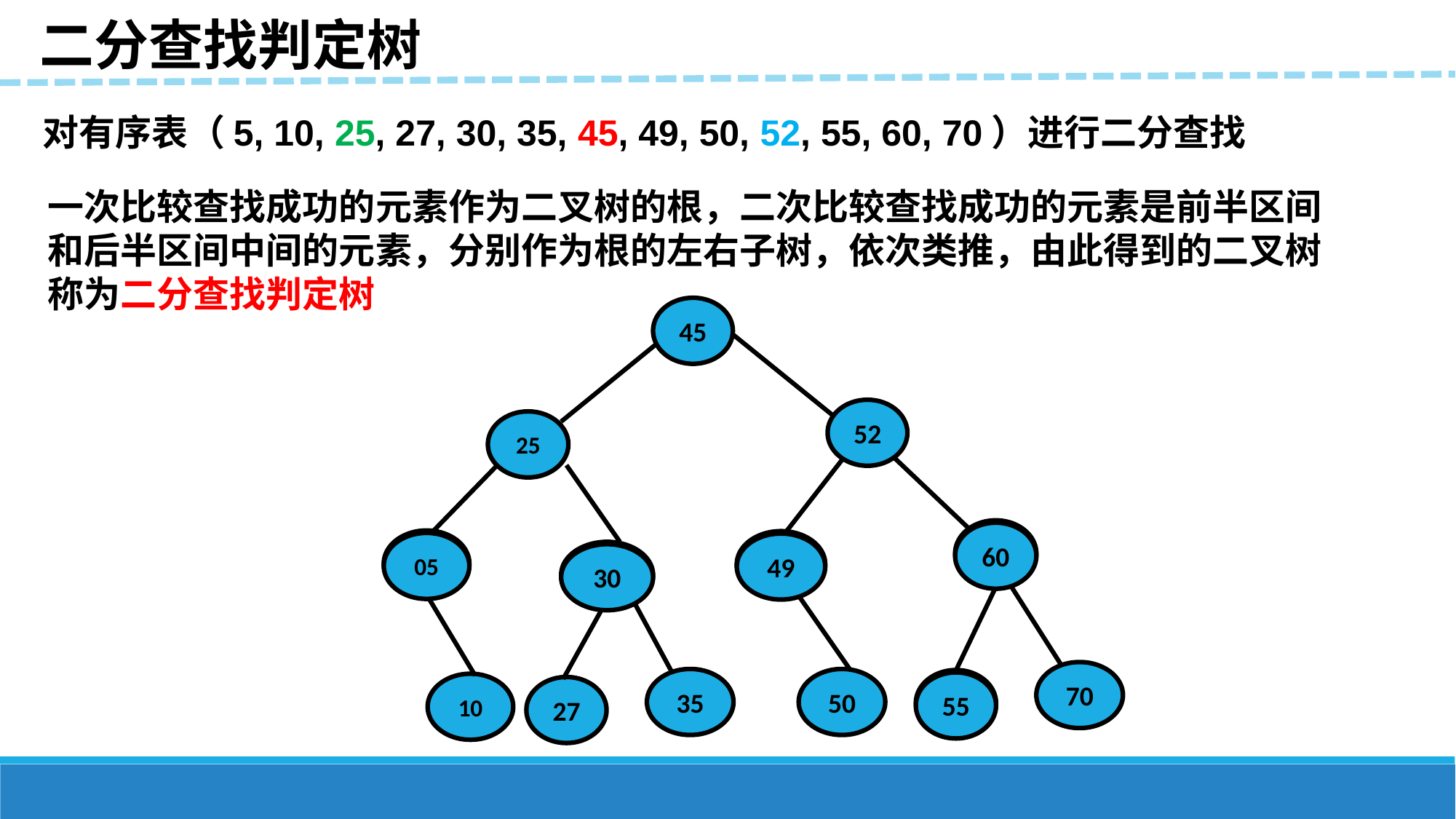

二分查找判定树
对有序表（5, 10, 25, 27, 30, 35, 45, 49, 50, 52, 55, 60, 70）进行二分查找
一次比较查找成功的元素作为二叉树的根，二次比较查找成功的元素是前半区间和后半区间中间的元素，分别作为根的左右子树，依次类推，由此得到的二叉树称为二分查找判定树
45

52
25

60
60
05
49
05
49
30
30

70
50
35
55
55
10
27